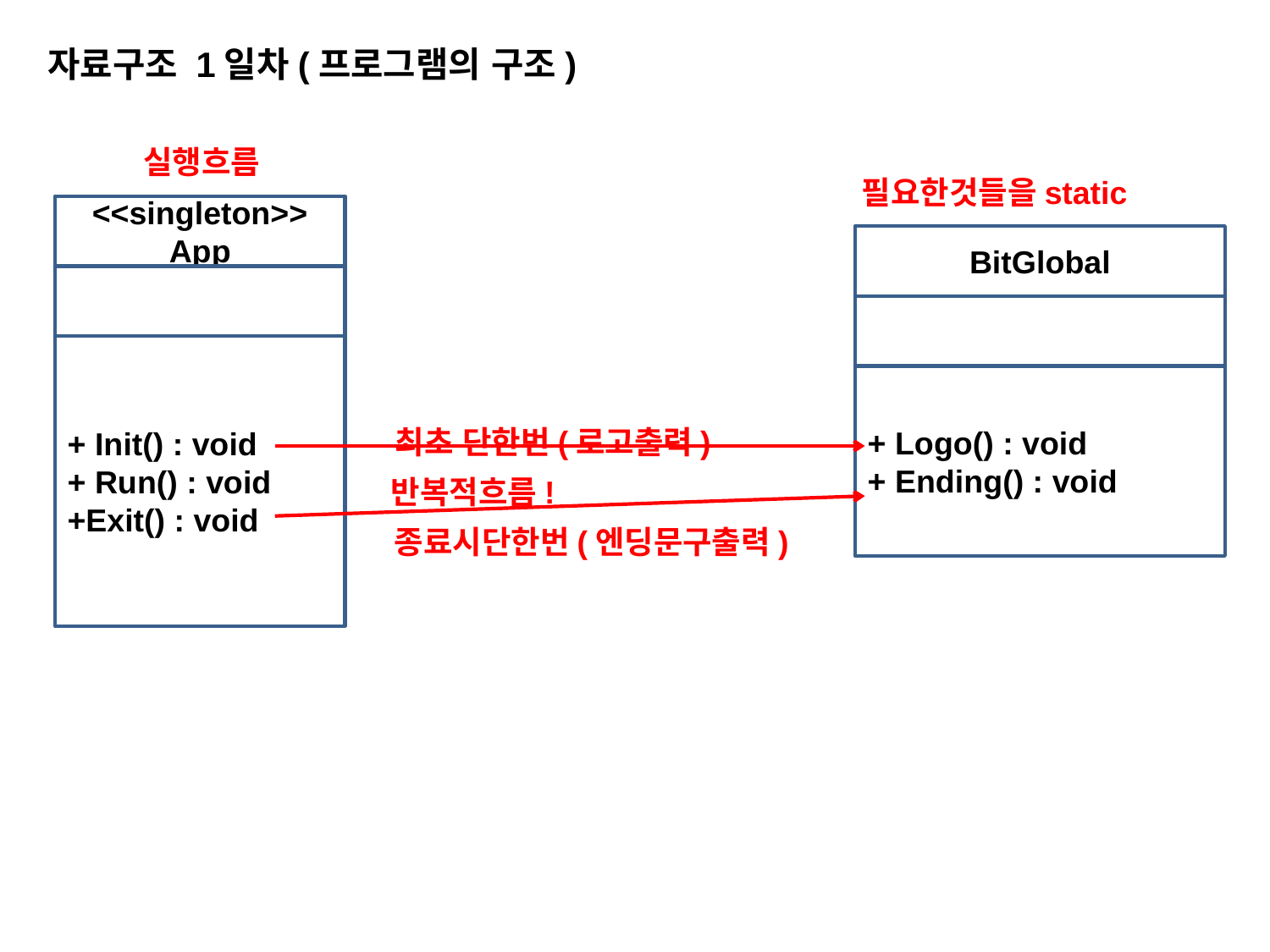

자료구조 1일차(프로그램의 구조)
실행흐름
필요한것들을static
<<singleton>>
App
BitGlobal

+ Init() : void
+ Run() : void
+Exit() : void
+ Logo() : void
+ Ending() : void
 최초 단한번(로고출력)
반복적흐름!
종료시단한번(엔딩문구출력)